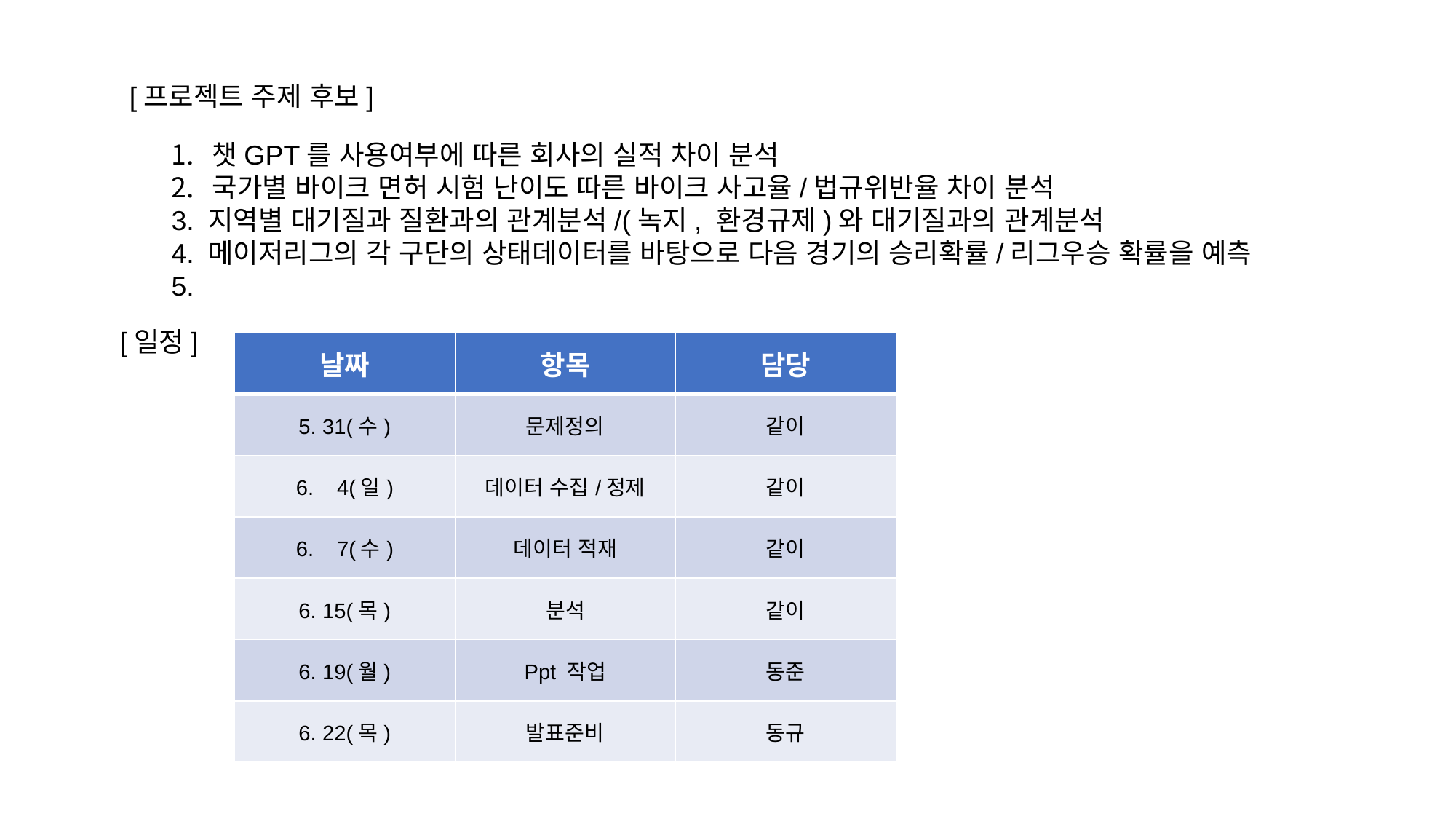

[프로젝트 주제 후보]
챗GPT를 사용여부에 따른 회사의 실적 차이 분석
국가별 바이크 면허 시험 난이도 따른 바이크 사고율/법규위반율 차이 분석
3. 지역별 대기질과 질환과의 관계분석/(녹지, 환경규제)와 대기질과의 관계분석
4. 메이저리그의 각 구단의 상태데이터를 바탕으로 다음 경기의 승리확률/리그우승 확률을 예측
5.

[일정]
| 날짜 | 항목 | 담당 |
| --- | --- | --- |
| 5. 31(수) | 문제정의 | 같이 |
| 4(일) | 데이터 수집/정제 | 같이 |
| 7(수) | 데이터 적재 | 같이 |
| 6. 15(목) | 분석 | 같이 |
| 6. 19(월) | Ppt 작업 | 동준 |
| 6. 22(목) | 발표준비 | 동규 |